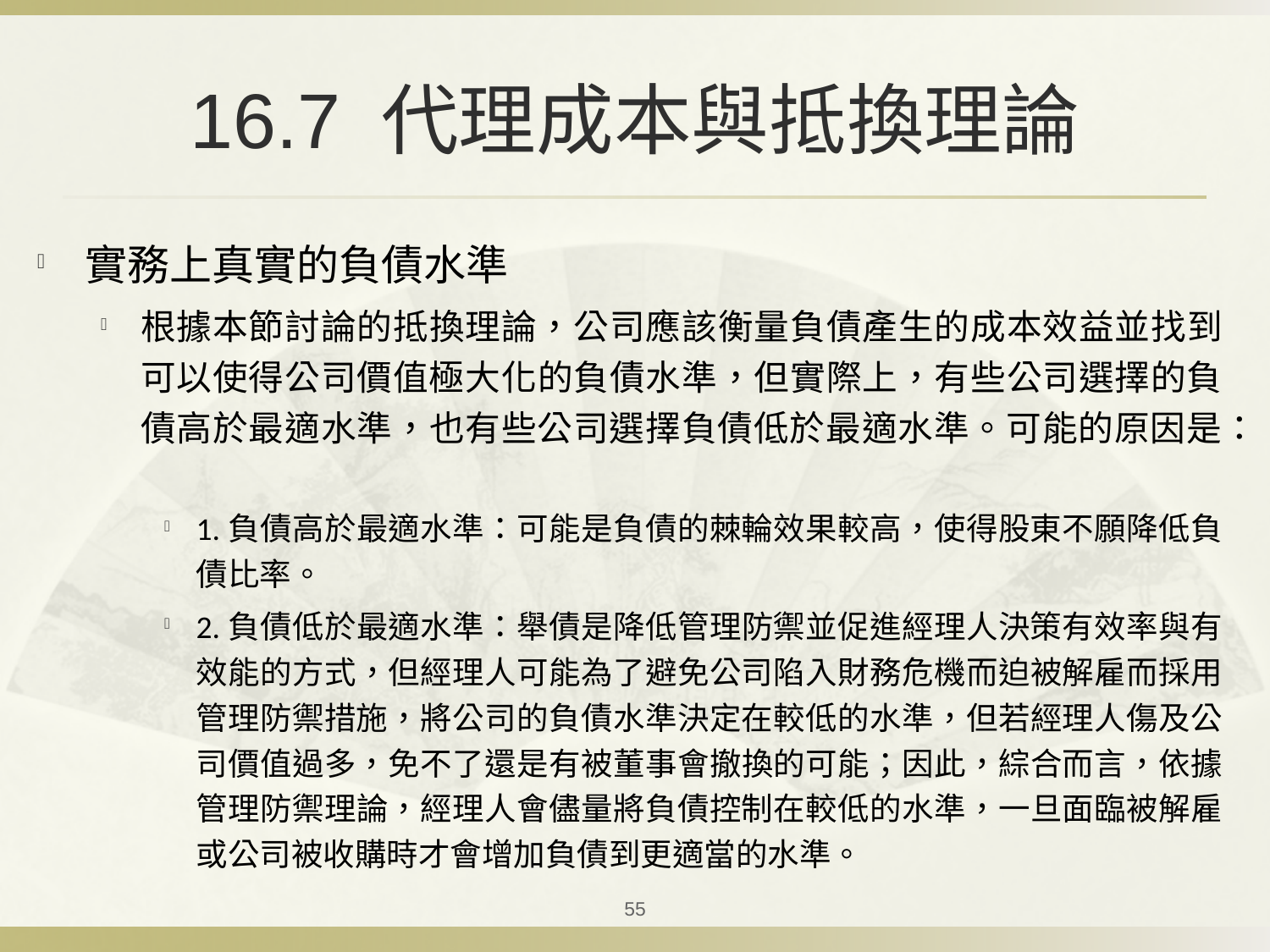

# 16.7 代理成本與抵換理論
實務上真實的負債水準
根據本節討論的抵換理論，公司應該衡量負債產生的成本效益並找到可以使得公司價值極大化的負債水準，但實際上，有些公司選擇的負債高於最適水準，也有些公司選擇負債低於最適水準。可能的原因是：

1.負債高於最適水準：可能是負債的棘輪效果較高，使得股東不願降低負債比率。
2.負債低於最適水準：舉債是降低管理防禦並促進經理人決策有效率與有效能的方式，但經理人可能為了避免公司陷入財務危機而迫被解雇而採用管理防禦措施，將公司的負債水準決定在較低的水準，但若經理人傷及公司價值過多，免不了還是有被董事會撤換的可能；因此，綜合而言，依據管理防禦理論，經理人會儘量將負債控制在較低的水準，一旦面臨被解雇或公司被收購時才會增加負債到更適當的水準。
55